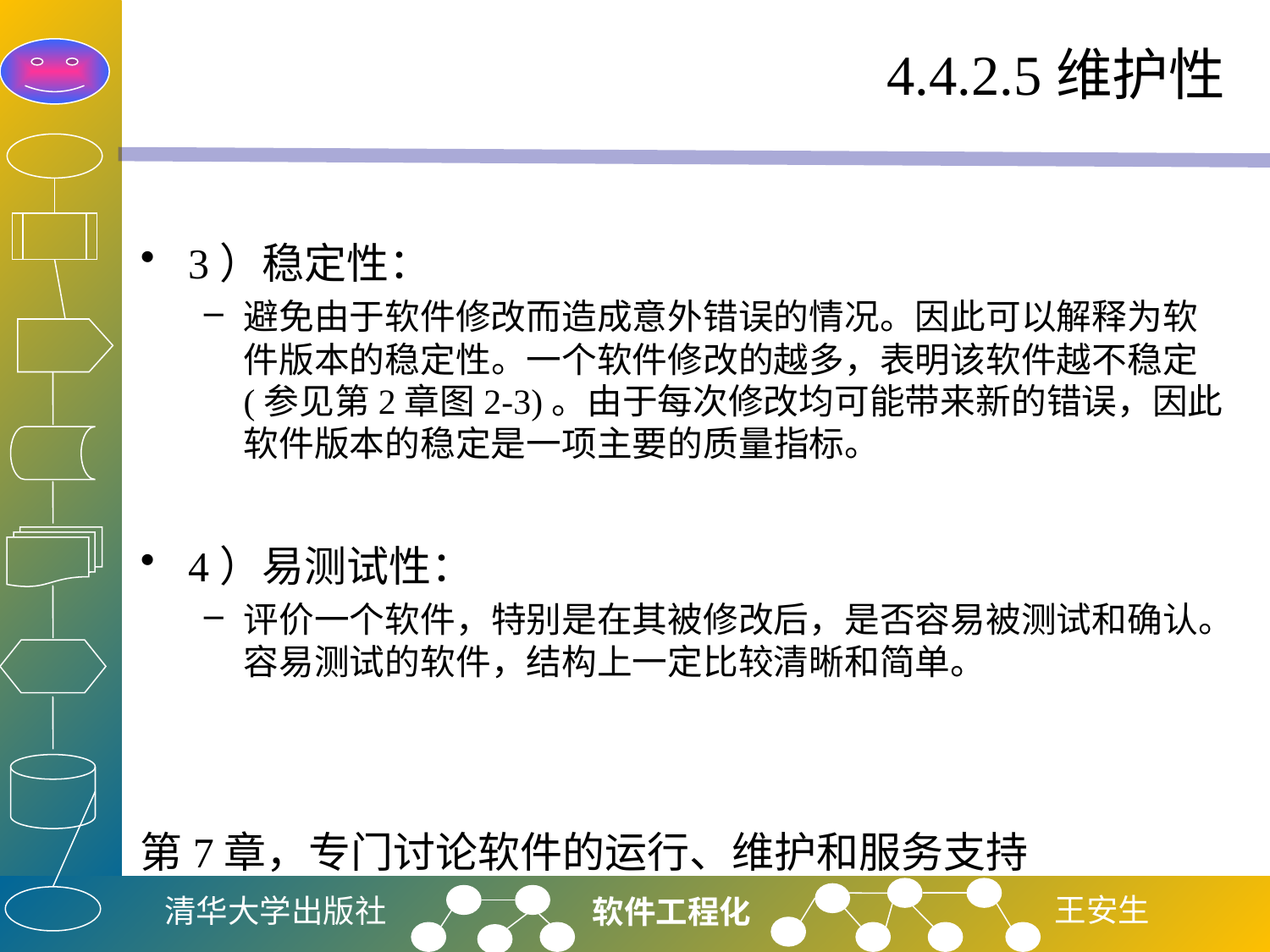

# 4.4.2.5维护性

3）稳定性：
避免由于软件修改而造成意外错误的情况。因此可以解释为软件版本的稳定性。一个软件修改的越多，表明该软件越不稳定(参见第2章图2-3)。由于每次修改均可能带来新的错误，因此软件版本的稳定是一项主要的质量指标。

4）易测试性：
评价一个软件，特别是在其被修改后，是否容易被测试和确认。容易测试的软件，结构上一定比较清晰和简单。

第7章，专门讨论软件的运行、维护和服务支持